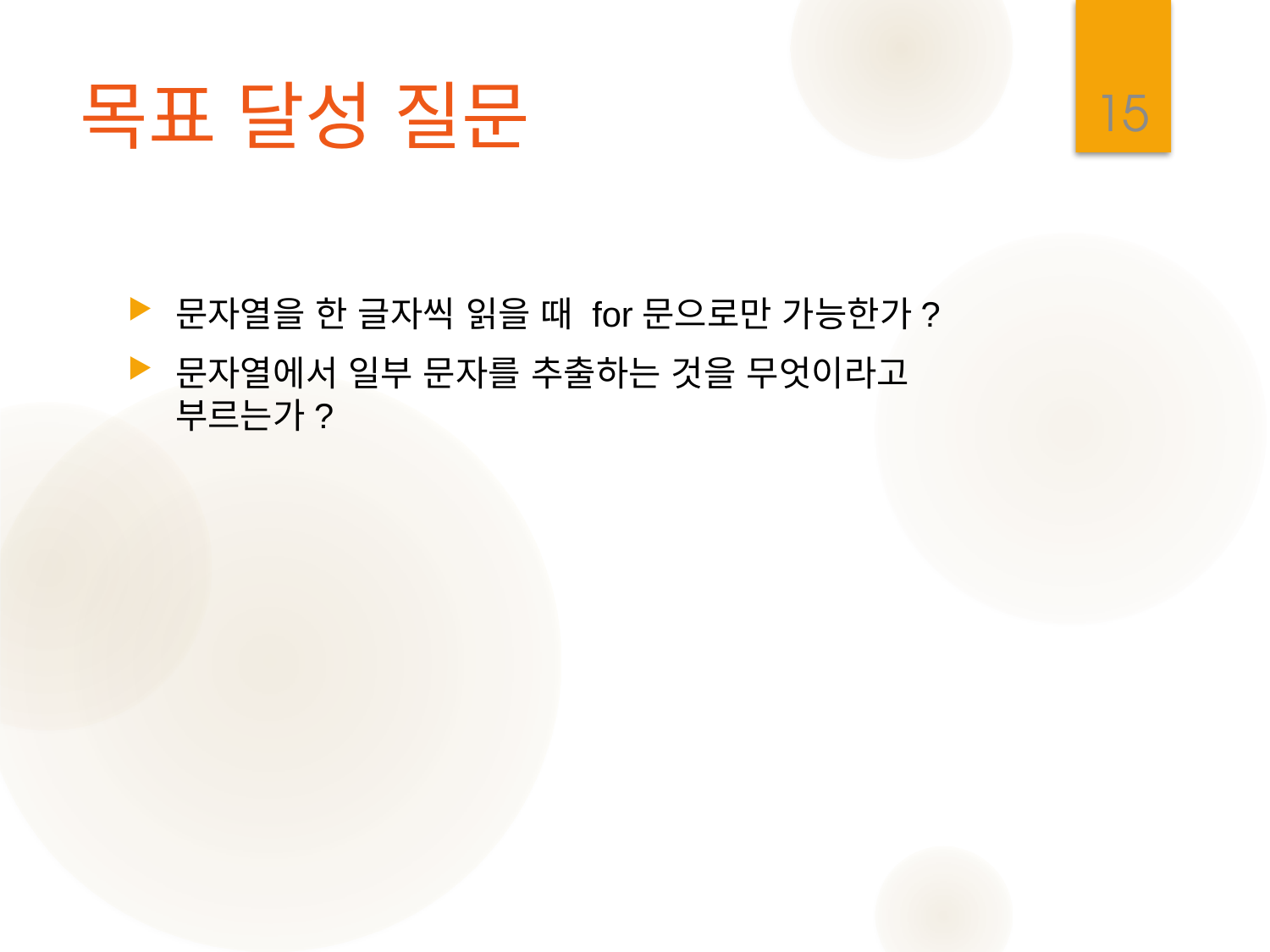

15
# 목표 달성 질문
문자열을 한 글자씩 읽을 때 for문으로만 가능한가?
문자열에서 일부 문자를 추출하는 것을 무엇이라고 부르는가?